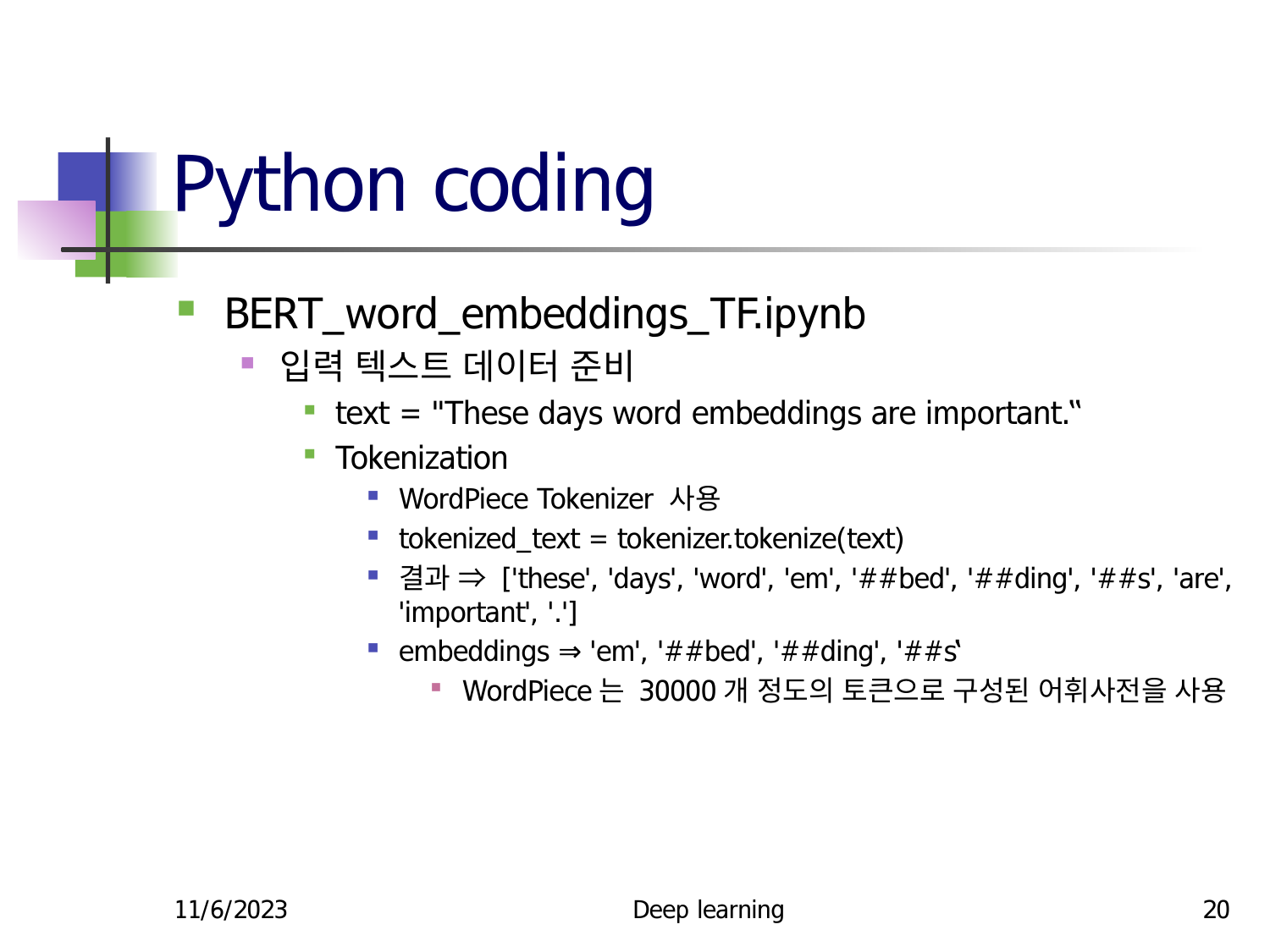

# Python coding
BERT_word_embeddings_TF.ipynb
입력 텍스트 데이터 준비
text = "These days word embeddings are important.“
Tokenization
WordPiece Tokenizer 사용
tokenized_text = tokenizer.tokenize(text)
결과 ⇒ ['these', 'days', 'word', 'em', '##bed', '##ding', '##s', 'are', 'important', '.']
embeddings ⇒ 'em', '##bed', '##ding', '##s‘
WordPiece는 30000개 정도의 토큰으로 구성된 어휘사전을 사용
11/6/2023
Deep learning
20